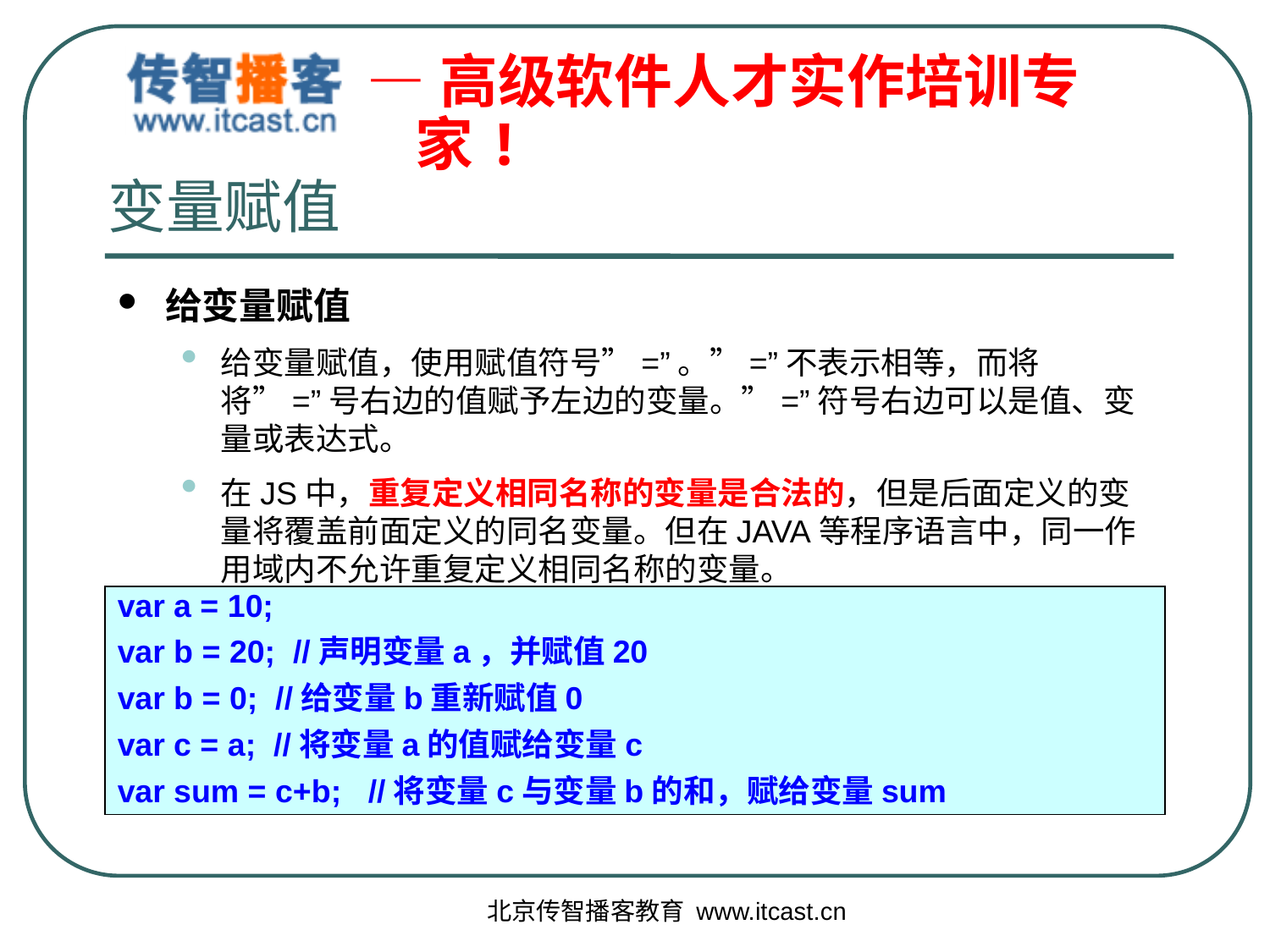

# 变量赋值
给变量赋值
给变量赋值，使用赋值符号”=”。”=”不表示相等，而将将”=”号右边的值赋予左边的变量。”=”符号右边可以是值、变量或表达式。
在JS中，重复定义相同名称的变量是合法的，但是后面定义的变量将覆盖前面定义的同名变量。但在JAVA等程序语言中，同一作用域内不允许重复定义相同名称的变量。

var a = 10;
var b = 20;  //声明变量a，并赋值20
var b = 0;  //给变量b重新赋值0
var c = a;  //将变量a的值赋给变量c
var sum = c+b;   //将变量c与变量b的和，赋给变量sum